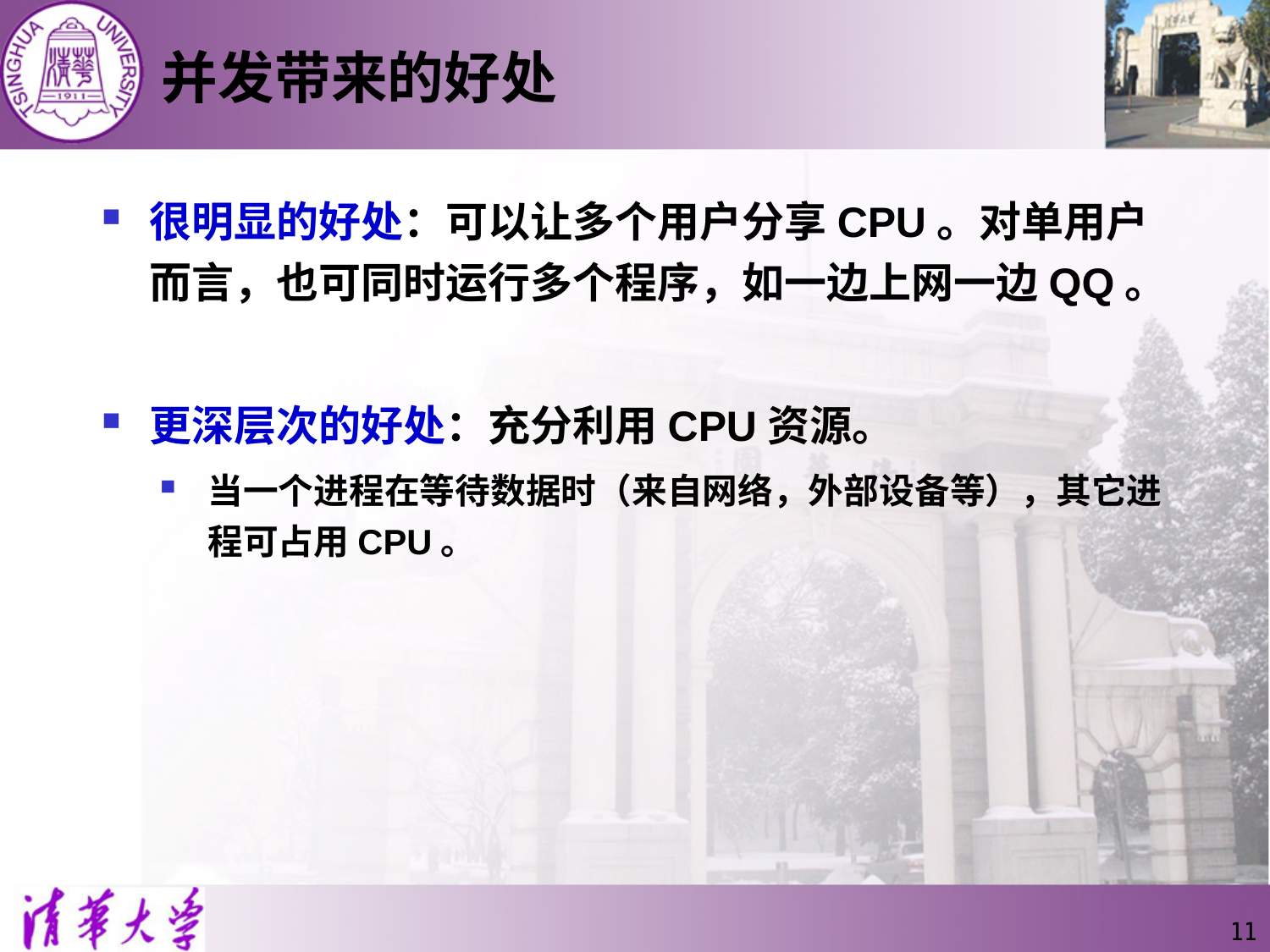

# 并发带来的好处
很明显的好处：可以让多个用户分享CPU。对单用户而言，也可同时运行多个程序，如一边上网一边QQ。

更深层次的好处：充分利用CPU资源。
当一个进程在等待数据时（来自网络，外部设备等），其它进程可占用CPU。

11